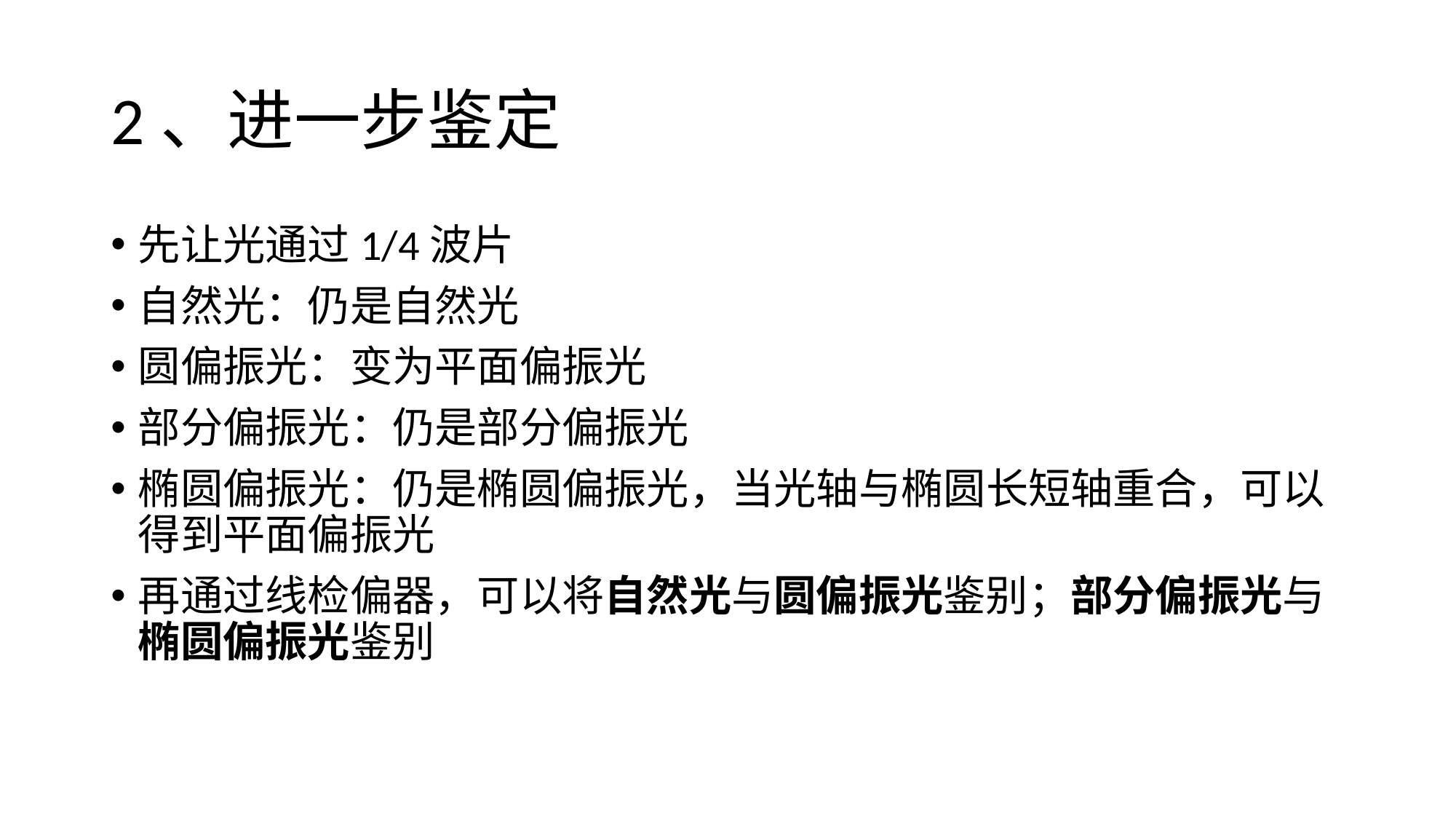

# 2、进一步鉴定
先让光通过1/4波片
自然光：仍是自然光
圆偏振光：变为平面偏振光
部分偏振光：仍是部分偏振光
椭圆偏振光：仍是椭圆偏振光，当光轴与椭圆长短轴重合，可以得到平面偏振光
再通过线检偏器，可以将自然光与圆偏振光鉴别；部分偏振光与椭圆偏振光鉴别